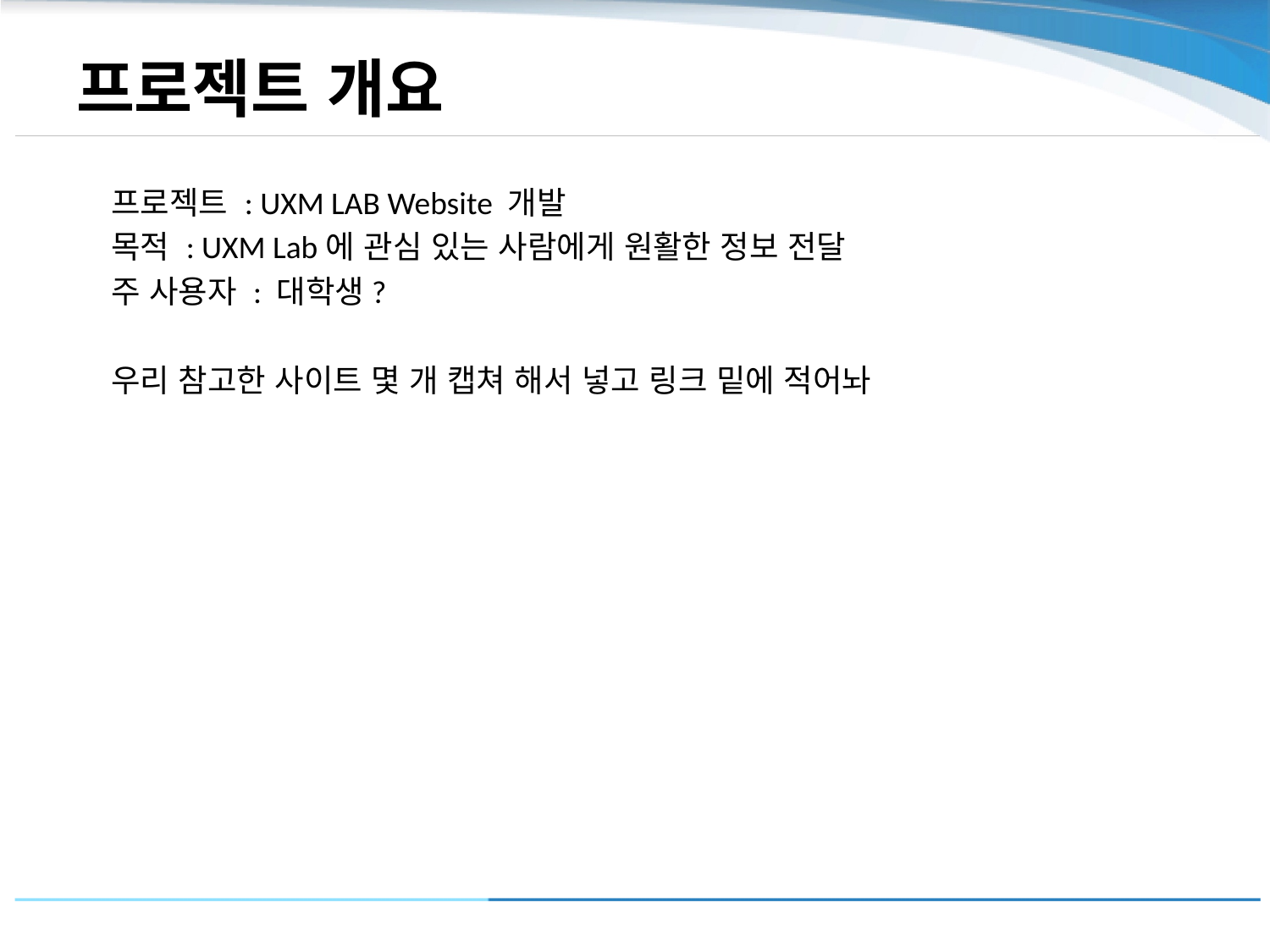

# 프로젝트 개요
프로젝트 : UXM LAB Website 개발
목적 : UXM Lab에 관심 있는 사람에게 원활한 정보 전달
주 사용자 : 대학생?

우리 참고한 사이트 몇 개 캡쳐 해서 넣고 링크 밑에 적어놔